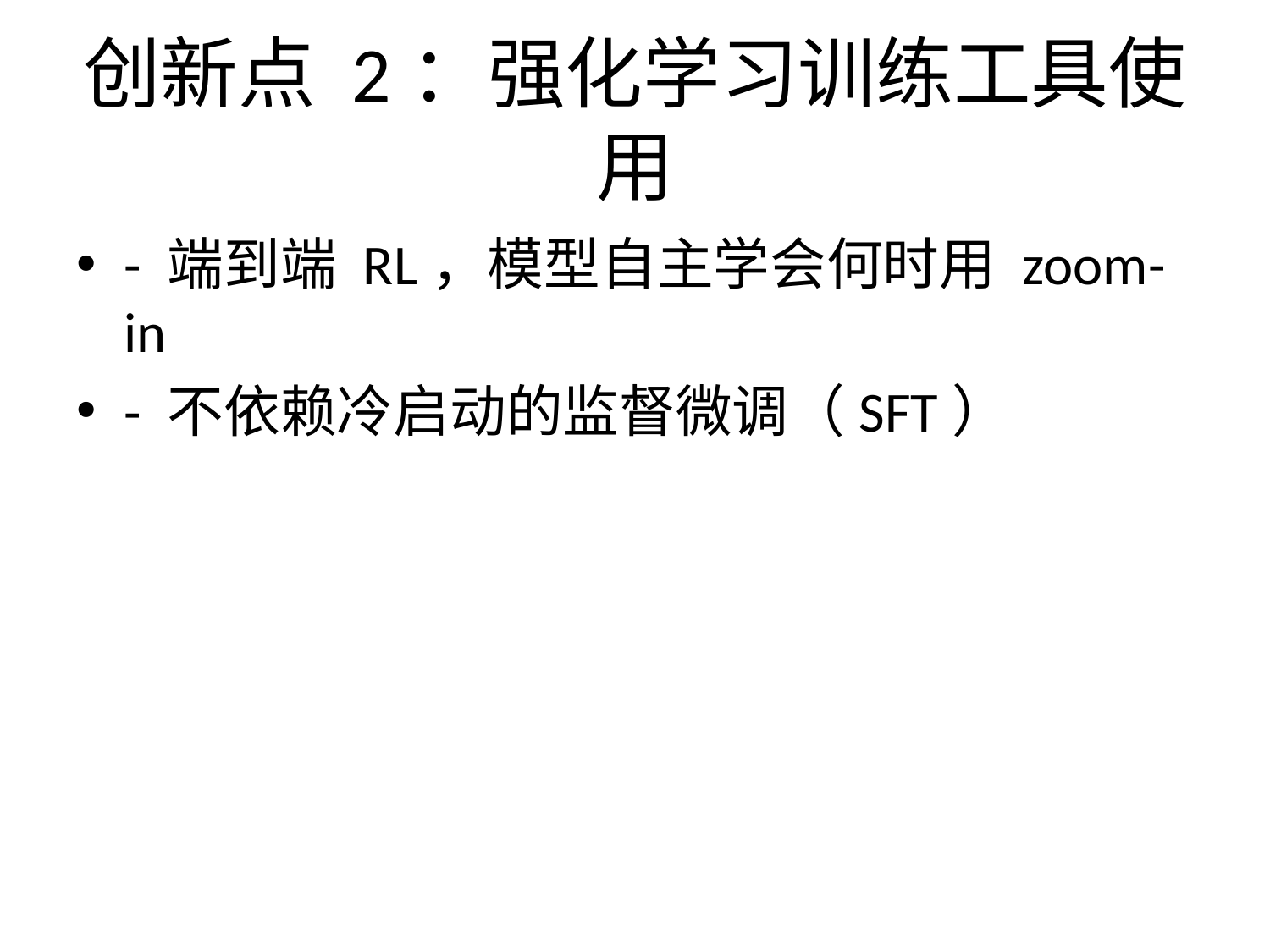

# 创新点 2：强化学习训练工具使用
- 端到端 RL，模型自主学会何时用 zoom-in
- 不依赖冷启动的监督微调（SFT）